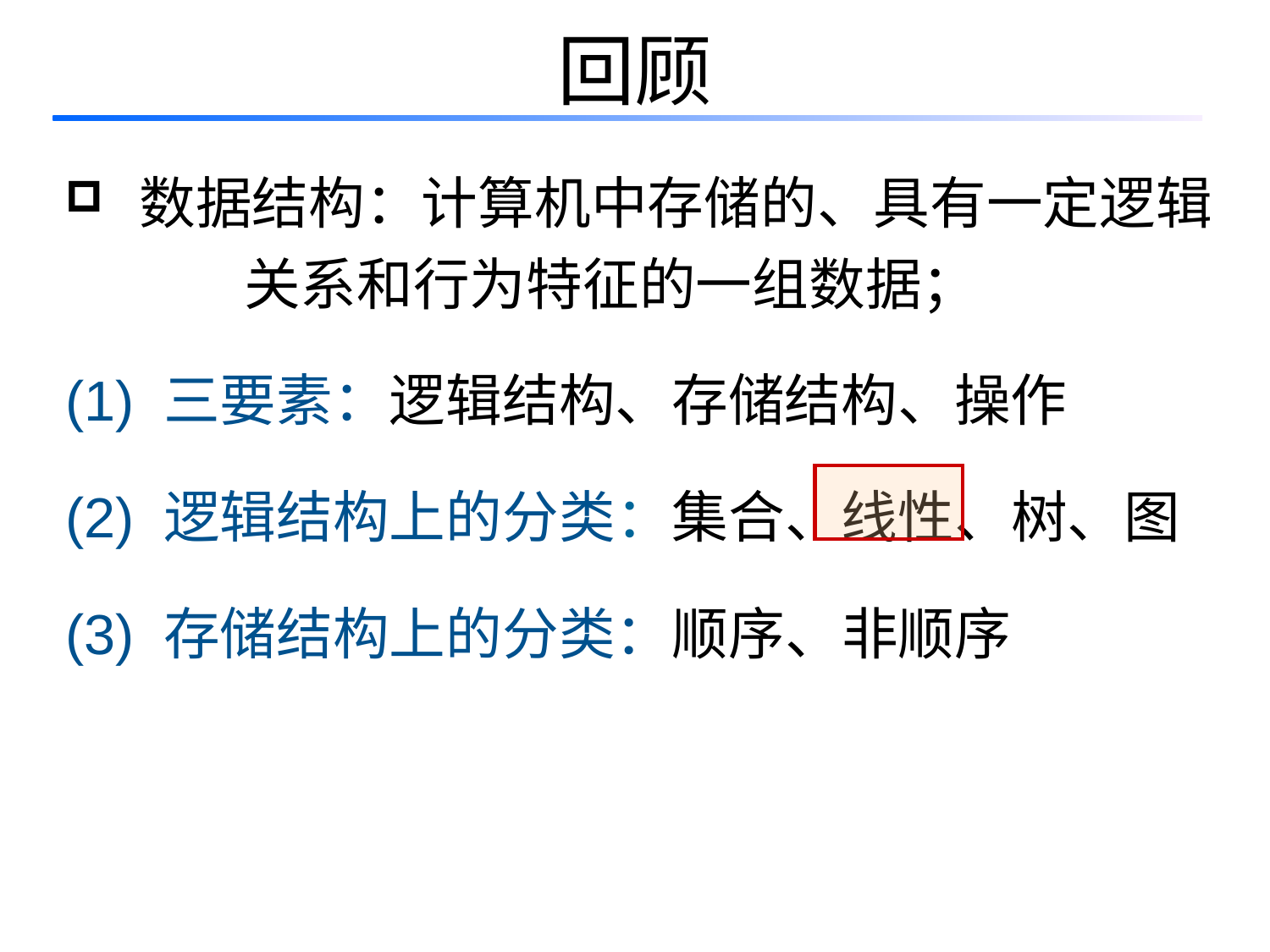

# 回顾

 数据结构：计算机中存储的、具有一定逻辑
             关系和行为特征的一组数据；
(1) 三要素：逻辑结构、存储结构、操作
(2) 逻辑结构上的分类：集合、线性、树、图

(3) 存储结构上的分类：顺序、非顺序